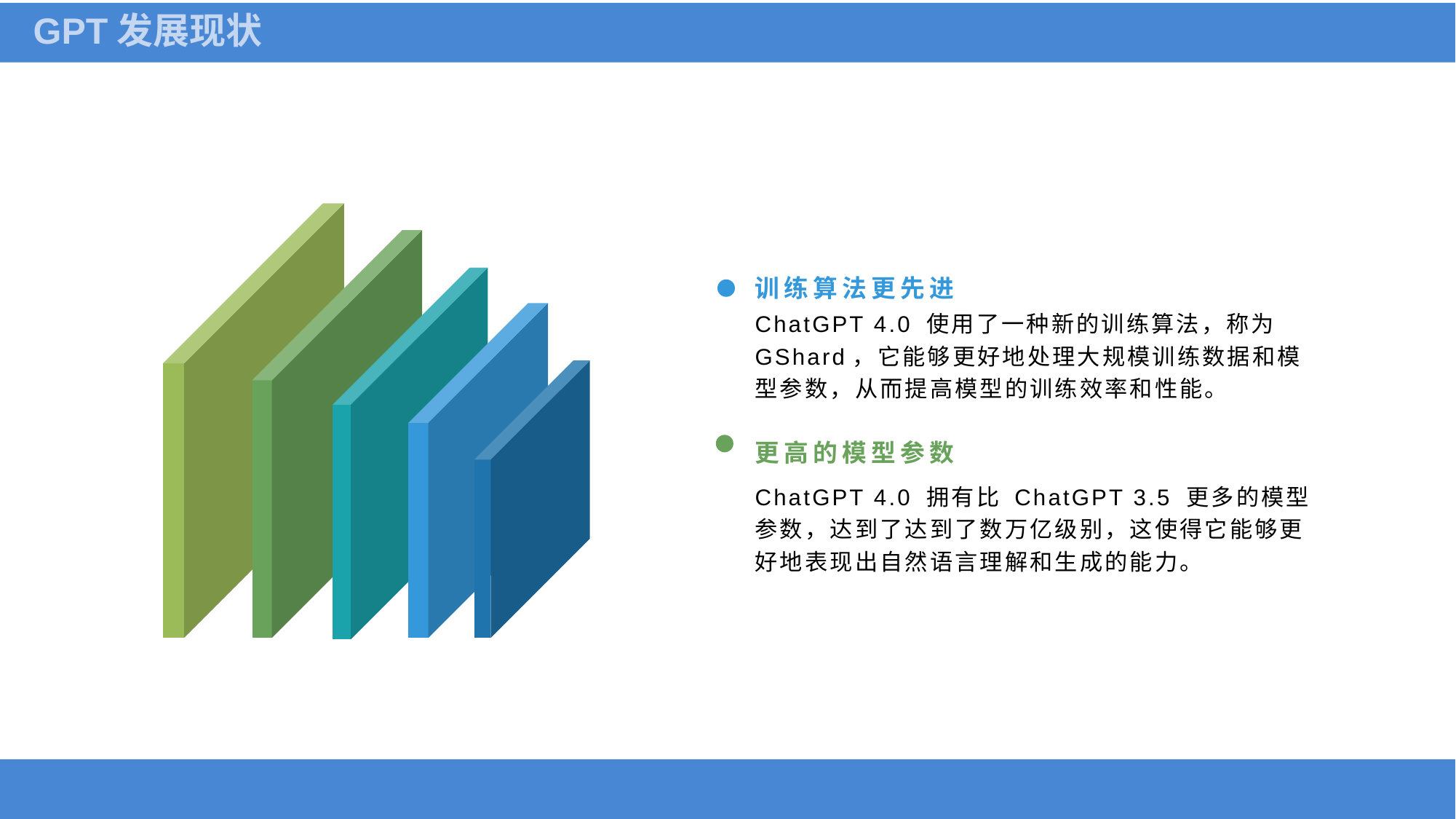

GPT发展现状

训练算法更先进

ChatGPT 4.0 使用了一种新的训练算法，称为GShard，它能够更好地处理大规模训练数据和模型参数，从而提高模型的训练效率和性能。

更高的模型参数

ChatGPT 4.0 拥有比 ChatGPT 3.5 更多的模型参数，达到了达到了数万亿级别，这使得它能够更好地表现出自然语言理解和生成的能力。